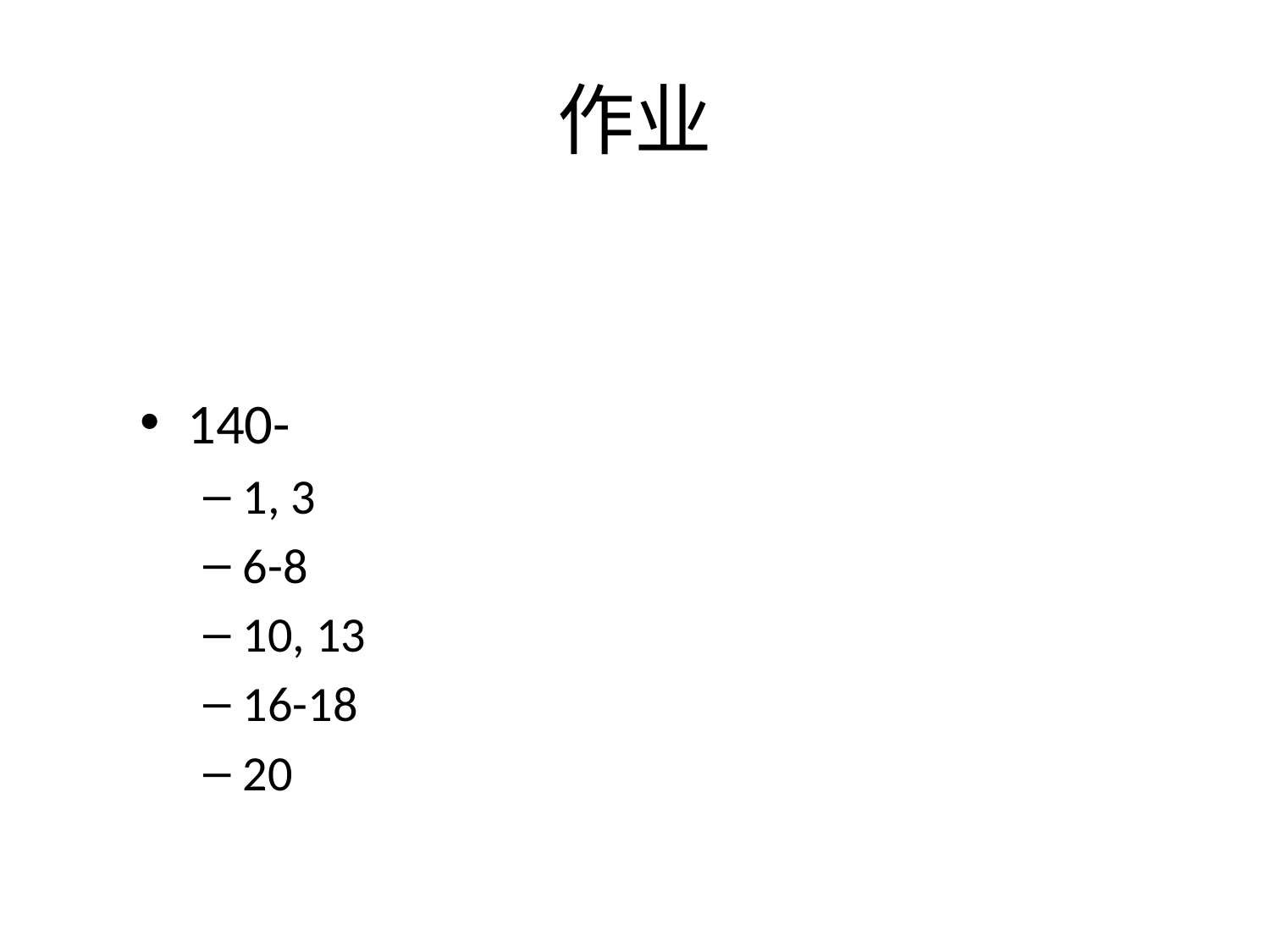

# 作业
140-
1, 3
6-8
10, 13
16-18
20